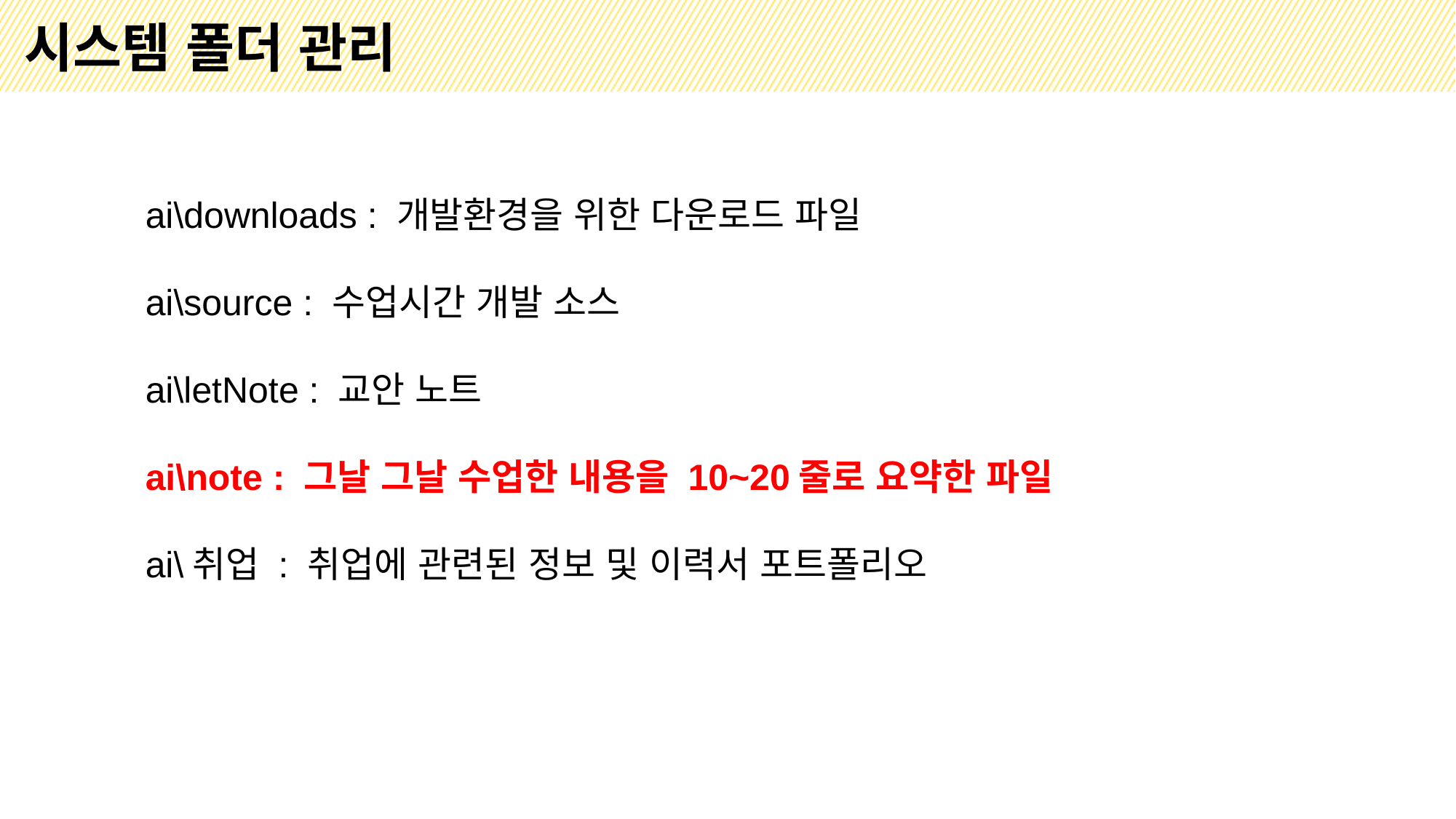

# 시스템 폴더 관리
ai\downloads : 개발환경을 위한 다운로드 파일
ai\source : 수업시간 개발 소스
ai\letNote : 교안 노트
ai\note : 그날 그날 수업한 내용을 10~20줄로 요약한 파일
ai\취업 : 취업에 관련된 정보 및 이력서 포트폴리오